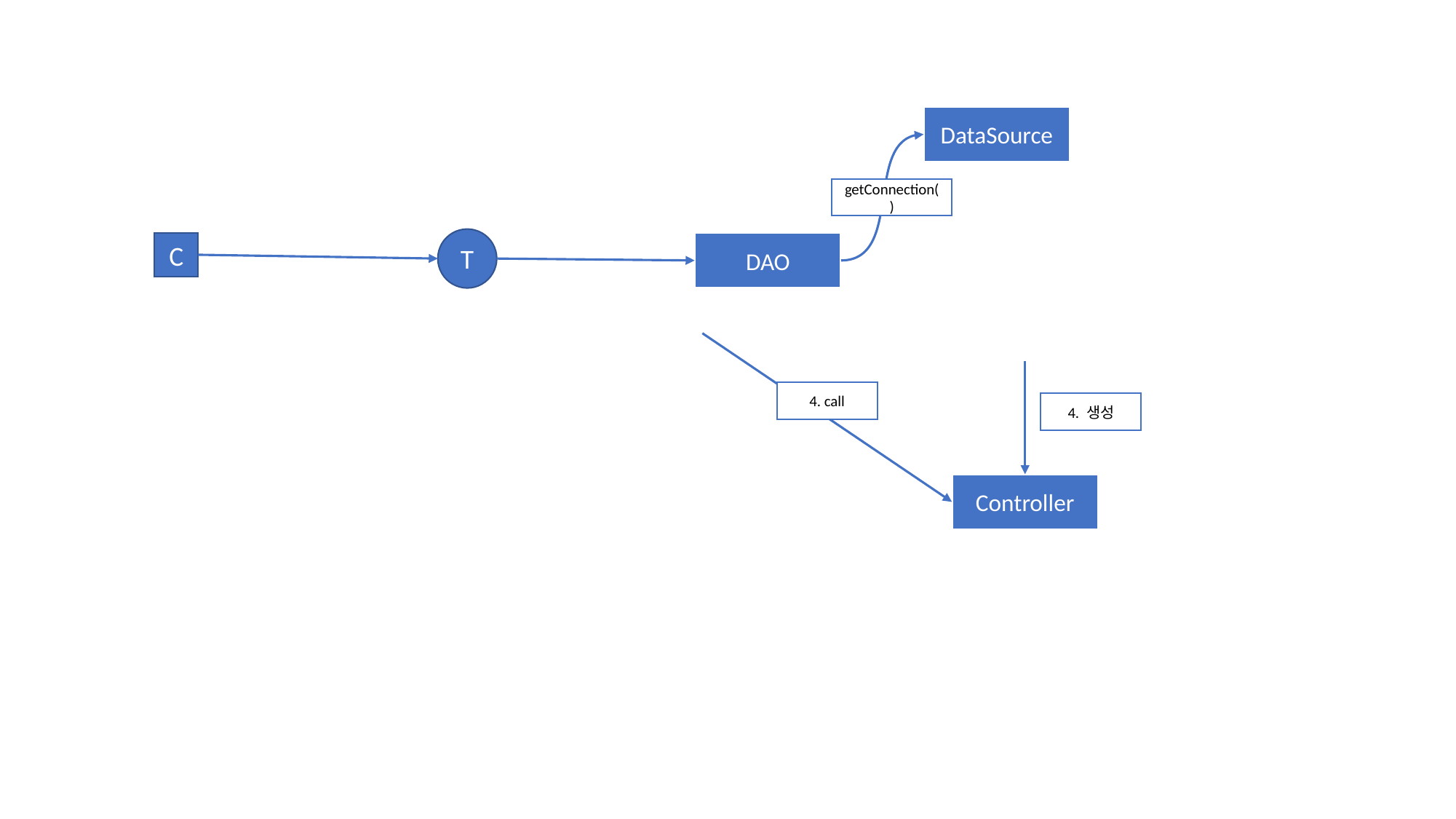

DataSource
getConnection()
T
C
DAO
4. call
4. 생성
Controller